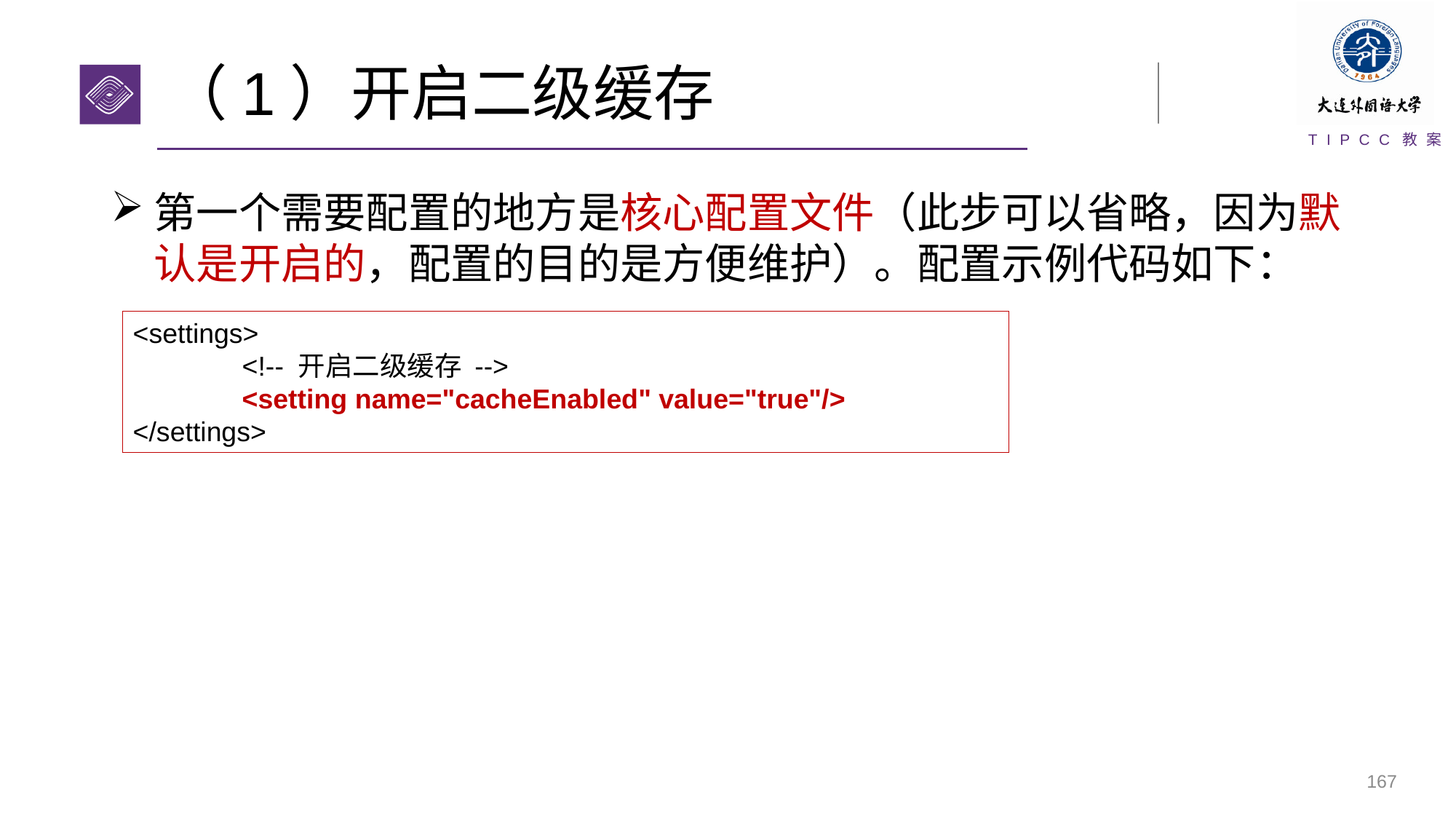

# （1）开启二级缓存
第一个需要配置的地方是核心配置文件（此步可以省略，因为默认是开启的，配置的目的是方便维护）。配置示例代码如下：
<settings>
	<!-- 开启二级缓存 -->
	<setting name="cacheEnabled" value="true"/>
</settings>
167